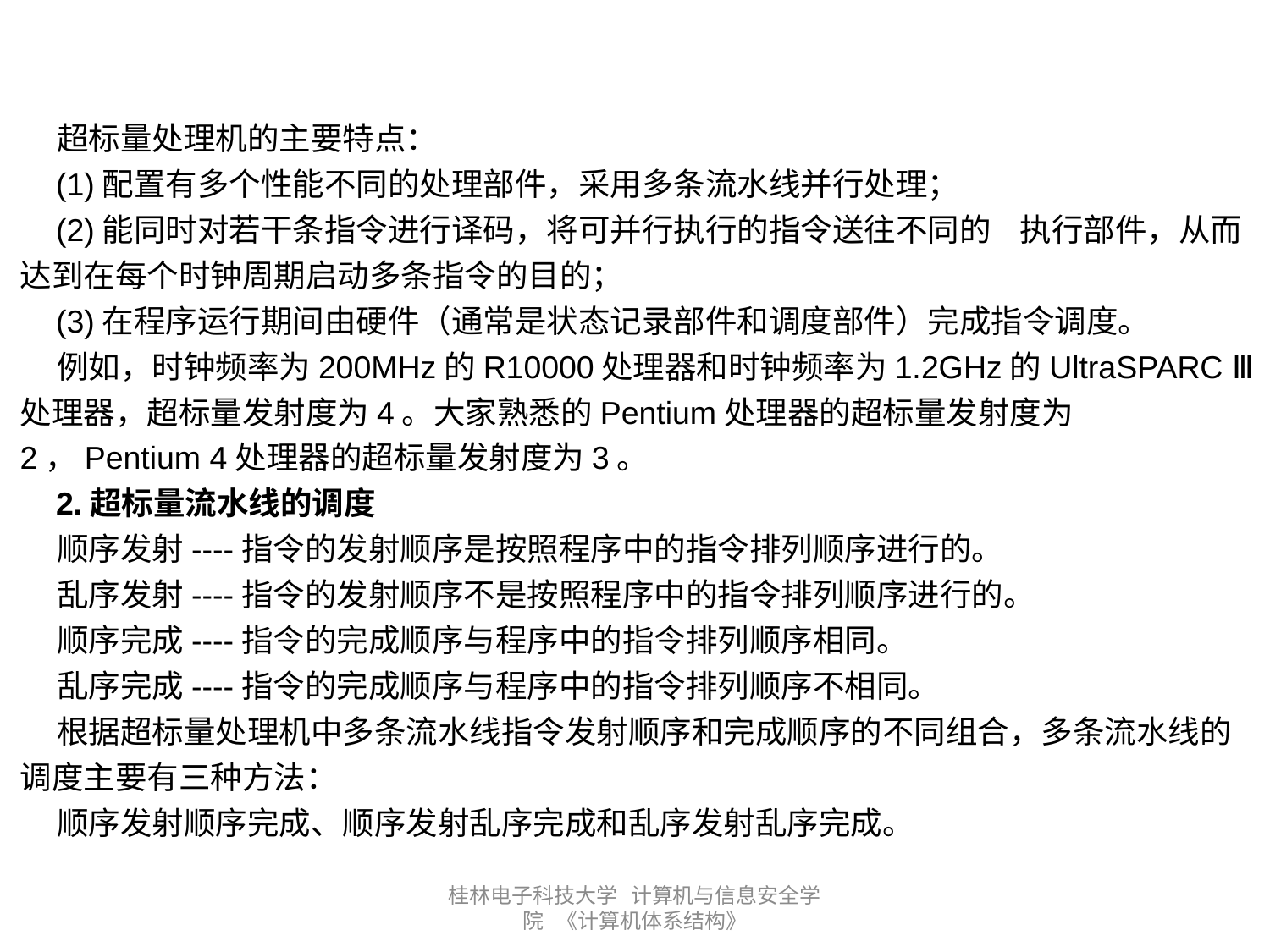

桂林电子科技大学  计算机与信息安全学院  《计算机体系结构》
    超标量处理机的主要特点：
    (1)配置有多个性能不同的处理部件，采用多条流水线并行处理；
    (2)能同时对若干条指令进行译码，将可并行执行的指令送往不同的    执行部件，从而达到在每个时钟周期启动多条指令的目的；
    (3)在程序运行期间由硬件（通常是状态记录部件和调度部件）完成指令调度。
    例如，时钟频率为200MHz的R10000处理器和时钟频率为1.2GHz的UltraSPARC Ⅲ处理器，超标量发射度为4。大家熟悉的Pentium处理器的超标量发射度为2，Pentium 4处理器的超标量发射度为3。
    2.超标量流水线的调度
    顺序发射----指令的发射顺序是按照程序中的指令排列顺序进行的。
    乱序发射----指令的发射顺序不是按照程序中的指令排列顺序进行的。
    顺序完成----指令的完成顺序与程序中的指令排列顺序相同。
    乱序完成----指令的完成顺序与程序中的指令排列顺序不相同。
    根据超标量处理机中多条流水线指令发射顺序和完成顺序的不同组合，多条流水线的调度主要有三种方法：
    顺序发射顺序完成、顺序发射乱序完成和乱序发射乱序完成。